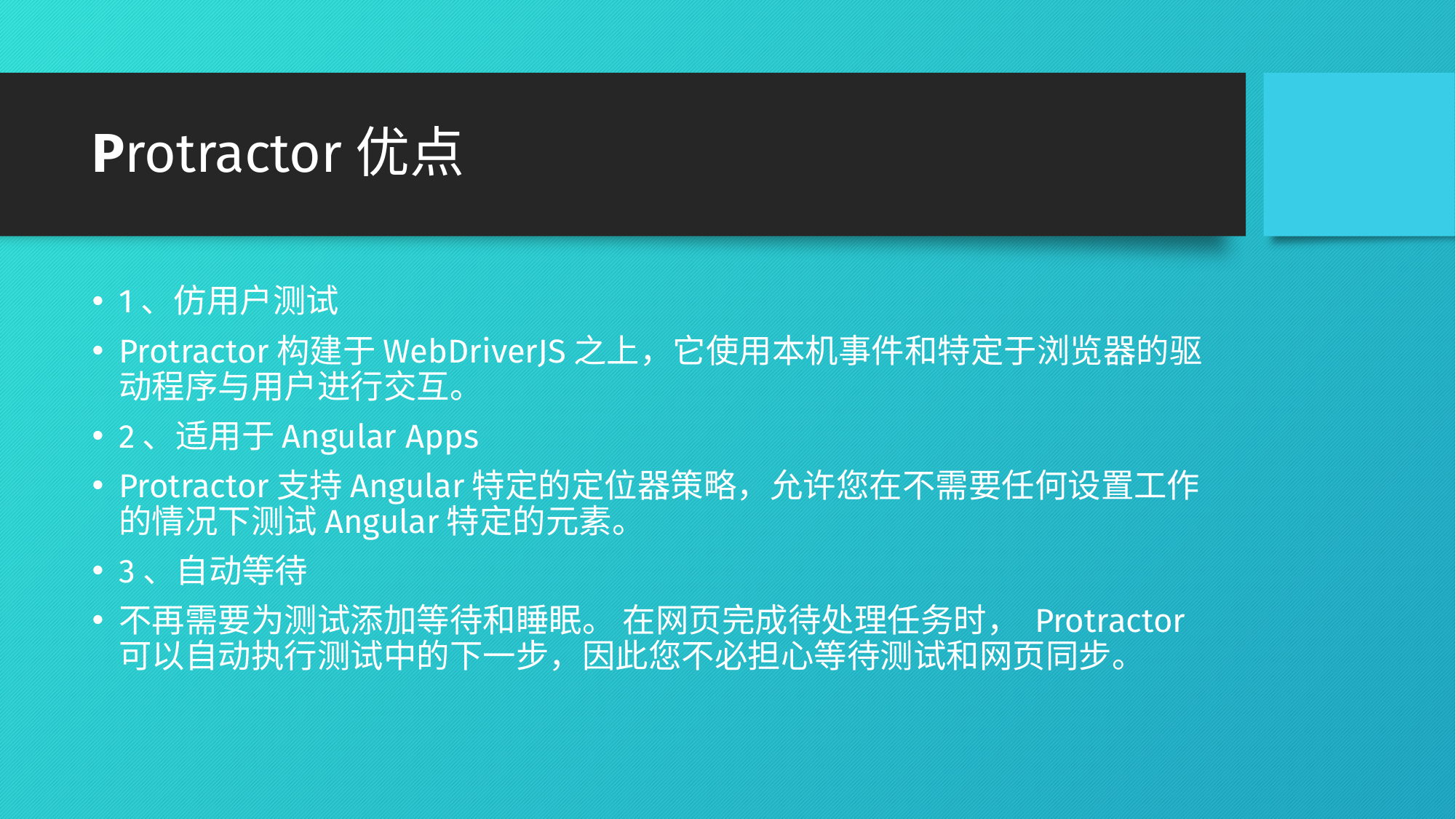

# Protractor优点
1、仿用户测试
Protractor构建于WebDriverJS之上，它使用本机事件和特定于浏览器的驱动程序与用户进行交互。
2、适用于Angular Apps
Protractor支持Angular特定的定位器策略，允许您在不需要任何设置工作的情况下测试Angular特定的元素。
3、自动等待
不再需要为测试添加等待和睡眠。 在网页完成待处理任务时， Protractor可以自动执行测试中的下一步，因此您不必担心等待测试和网页同步。